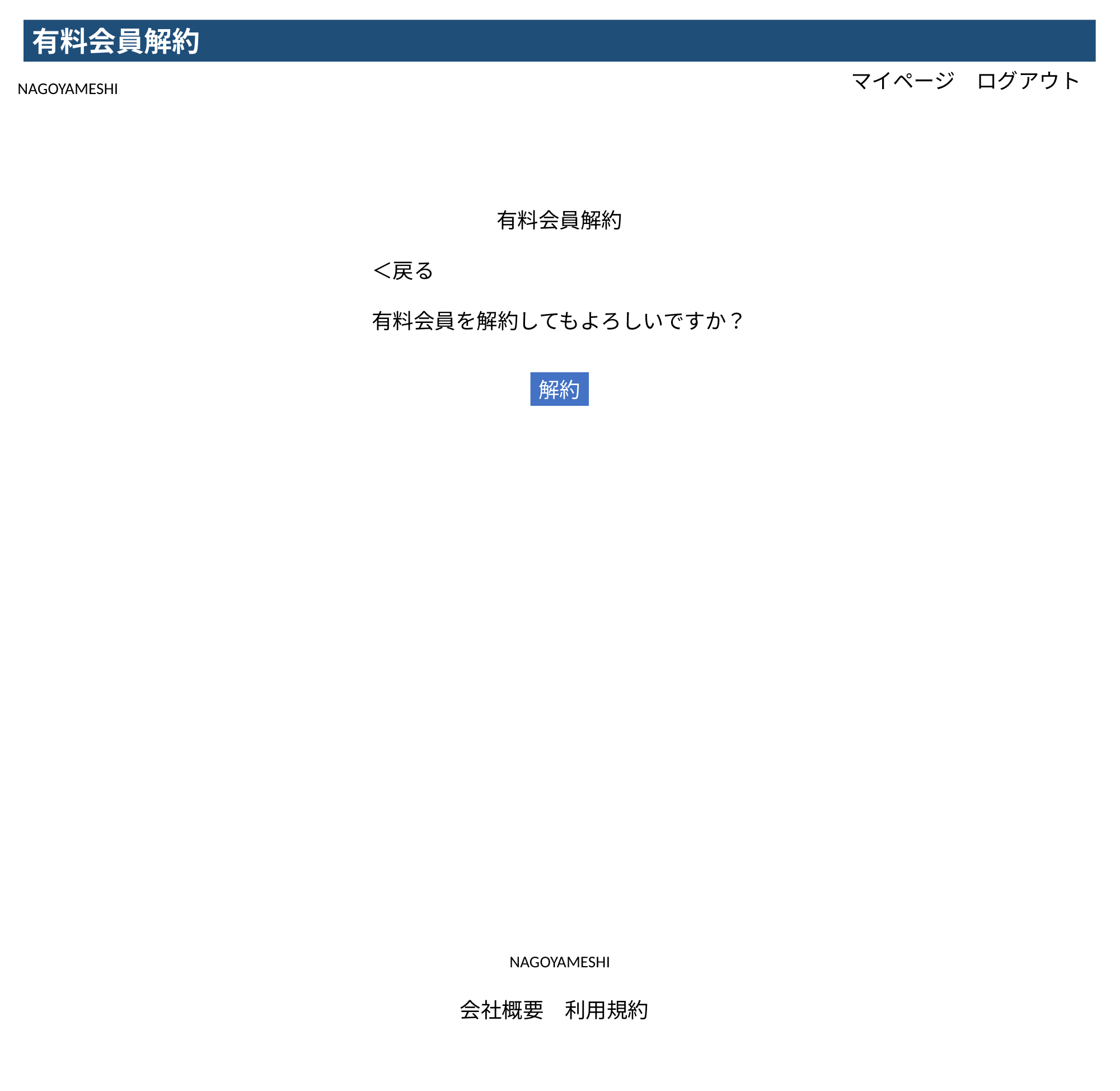

有料会員解約
マイページ　ログアウト
NAGOYAMESHI
有料会員解約

＜戻る

有料会員を解約してもよろしいですか？
解約
NAGOYAMESHI
会社概要　利用規約